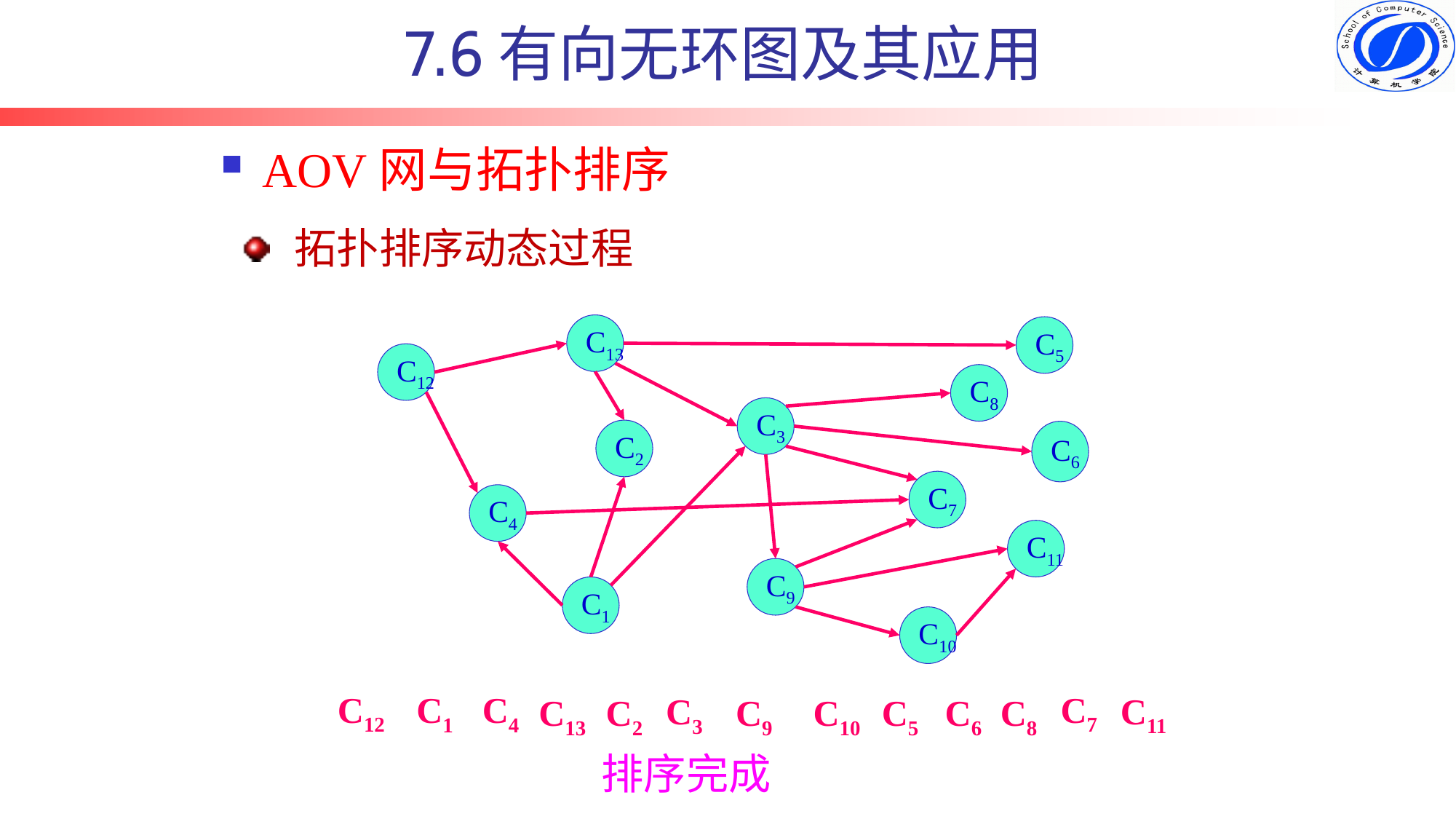

7.6有向无环图及其应用
AOV网与拓扑排序
拓扑排序动态过程
C13
C5
C12
C8
C3
C2
C6
C7
C4
C11
C9
C1
C10
C7
C12
C1
C4
C11
C3
C13
C2
C9
C10
C5
C6
C8
排序完成